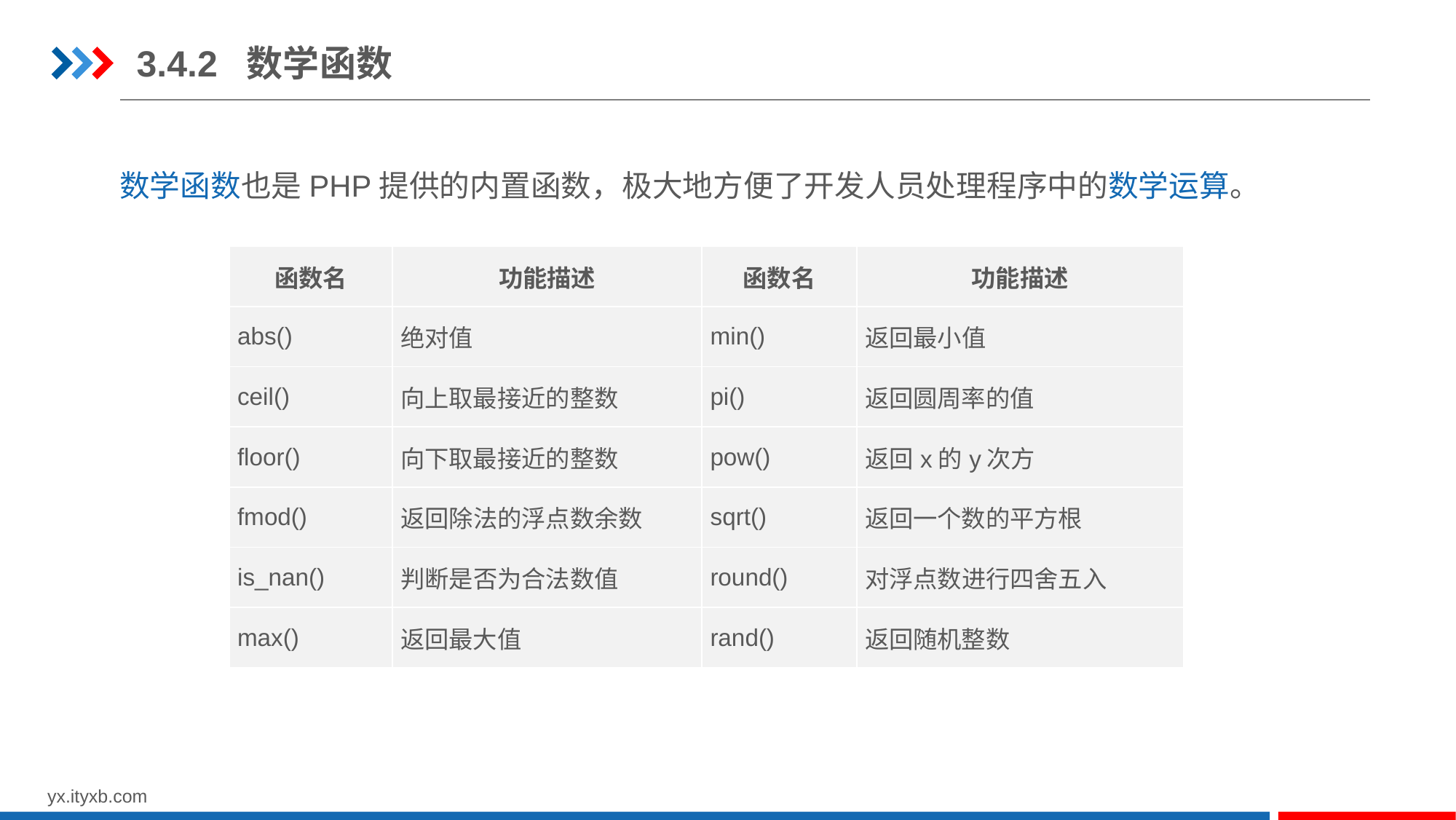

3.4.2  数学函数
数学函数也是PHP提供的内置函数，极大地方便了开发人员处理程序中的数学运算。
| 函数名 | 功能描述 | 函数名 | 功能描述 |
| --- | --- | --- | --- |
| abs() | 绝对值 | min() | 返回最小值 |
| ceil() | 向上取最接近的整数 | pi() | 返回圆周率的值 |
| floor() | 向下取最接近的整数 | pow() | 返回x的y次方 |
| fmod() | 返回除法的浮点数余数 | sqrt() | 返回一个数的平方根 |
| is\_nan() | 判断是否为合法数值 | round() | 对浮点数进行四舍五入 |
| max() | 返回最大值 | rand() | 返回随机整数 |